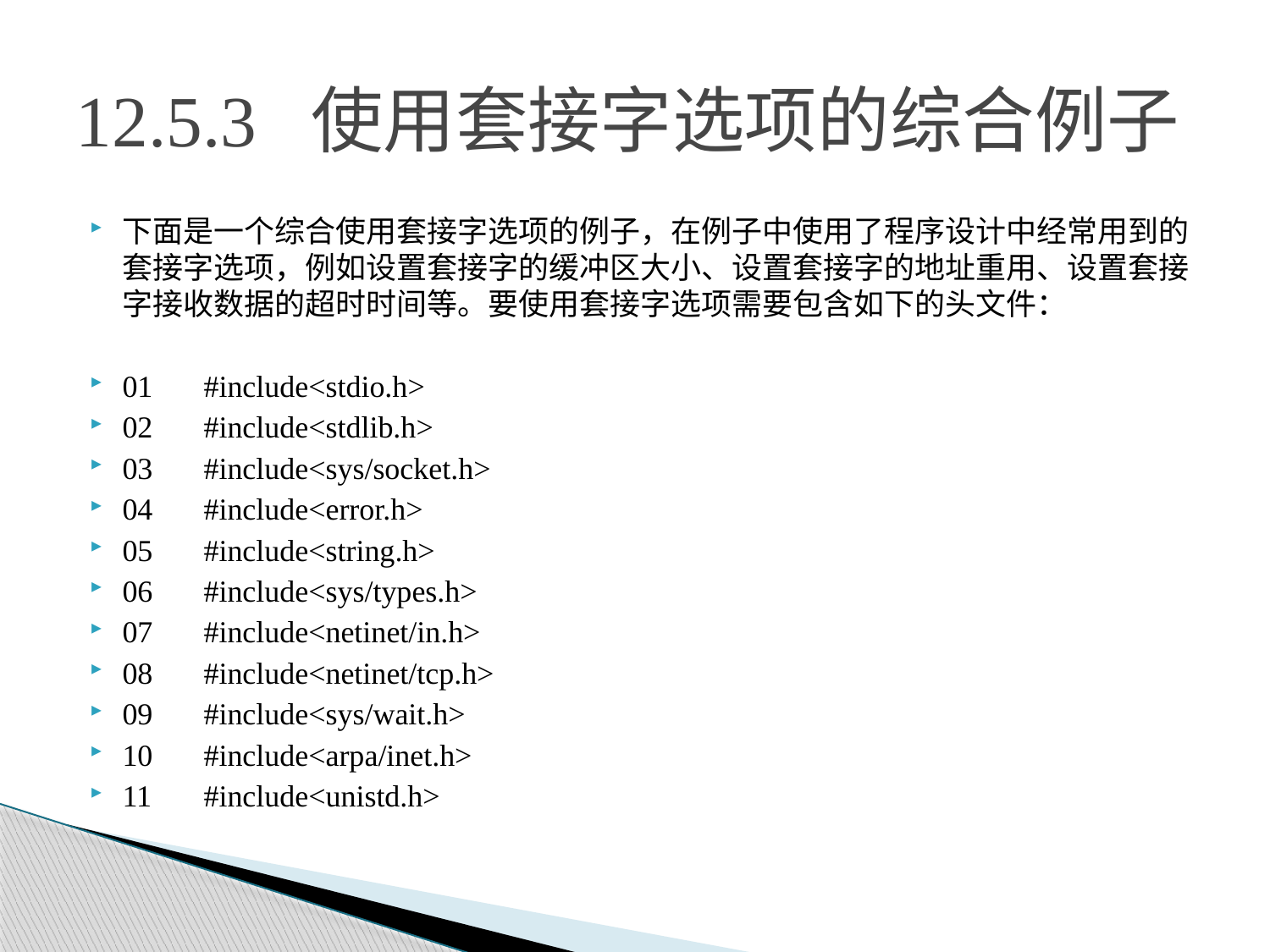

# 12.5.3  使用套接字选项的综合例子
下面是一个综合使用套接字选项的例子，在例子中使用了程序设计中经常用到的套接字选项，例如设置套接字的缓冲区大小、设置套接字的地址重用、设置套接字接收数据的超时时间等。要使用套接字选项需要包含如下的头文件：

01	#include<stdio.h>
02	#include<stdlib.h>
03	#include<sys/socket.h>
04	#include<error.h>
05	#include<string.h>
06	#include<sys/types.h>
07	#include<netinet/in.h>
08	#include<netinet/tcp.h>
09	#include<sys/wait.h>
10	#include<arpa/inet.h>
11	#include<unistd.h>